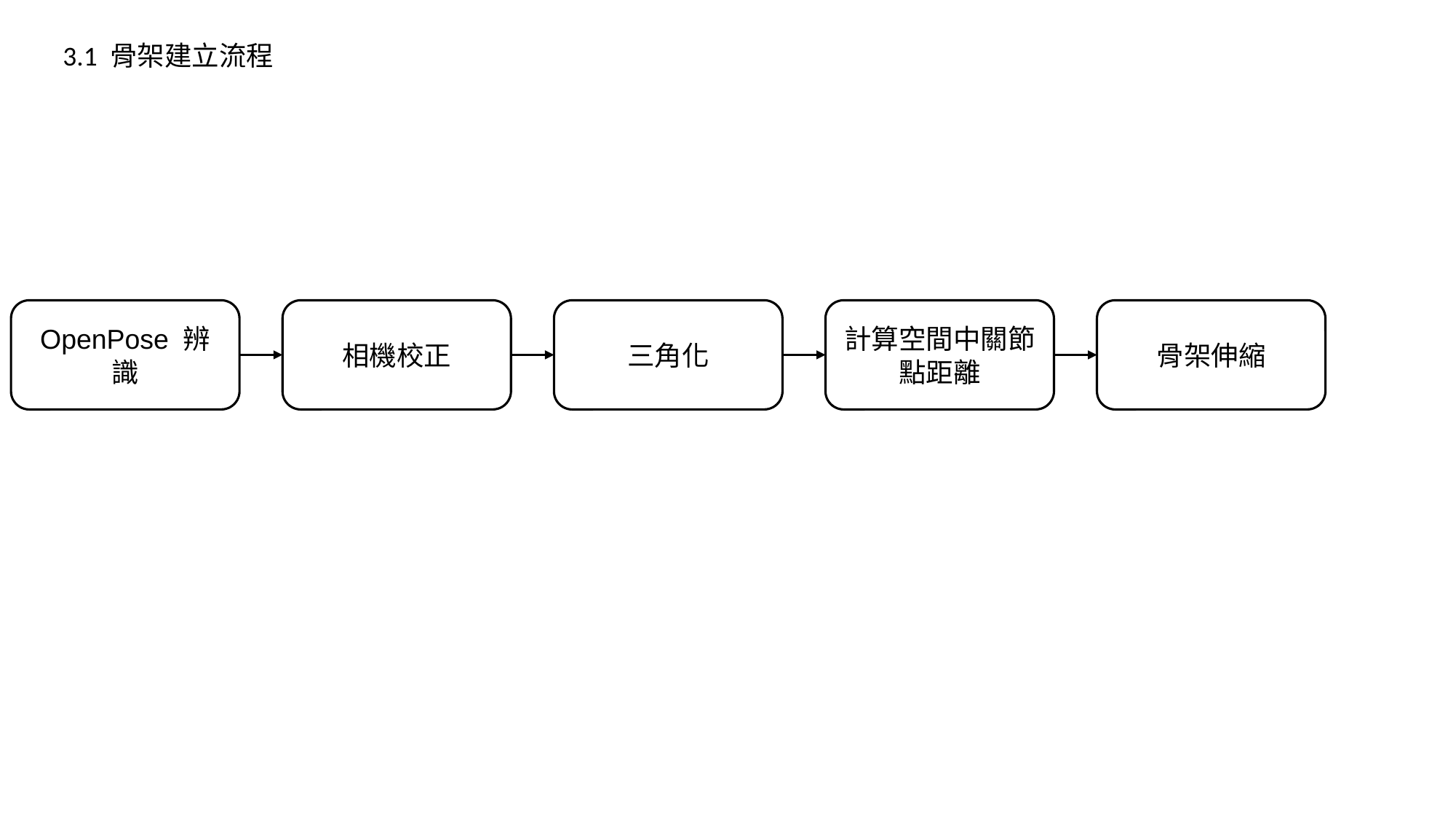

3.1 骨架建立流程
OpenPose 辨識
相機校正
三角化
計算空間中關節點距離
骨架伸縮